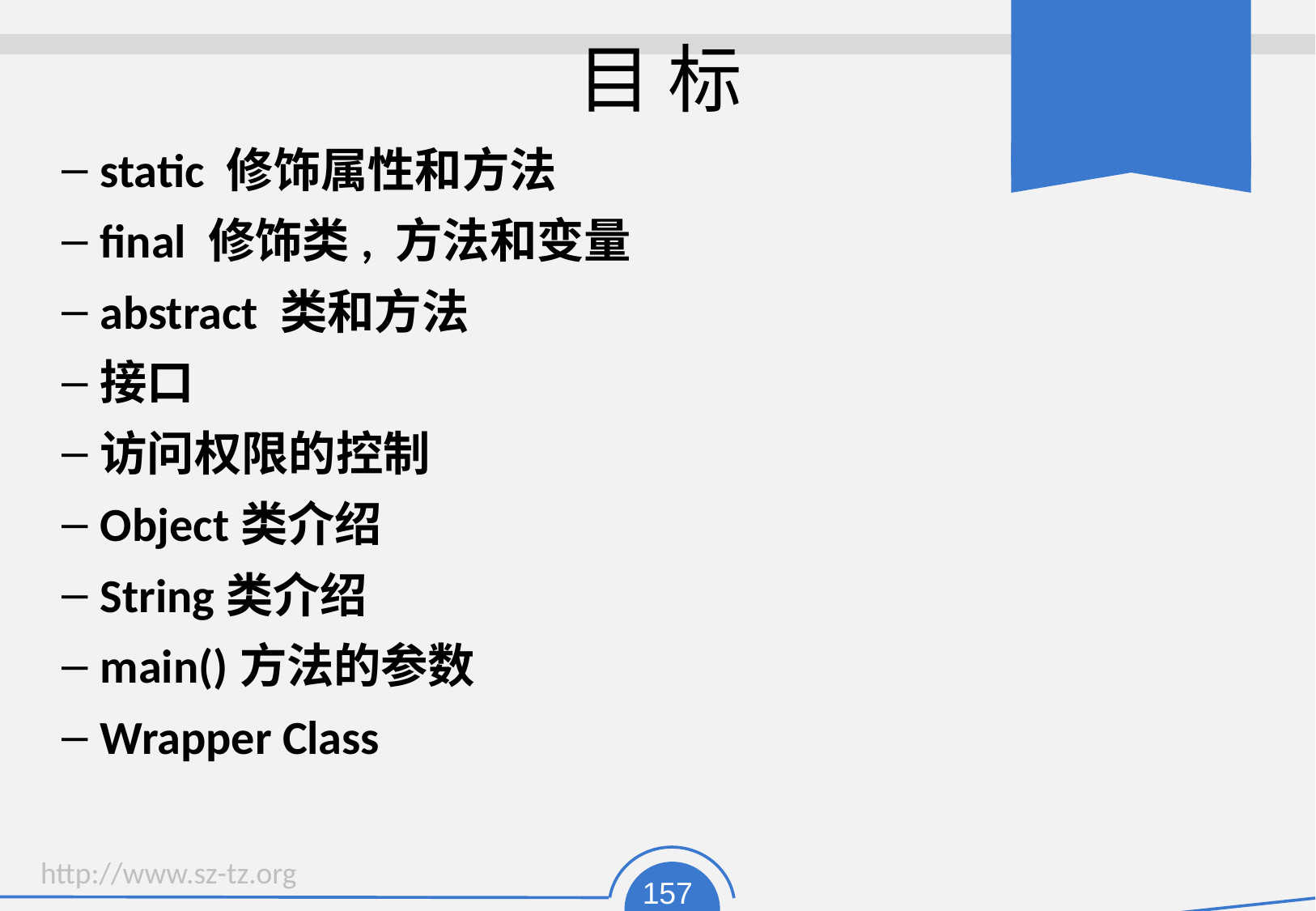

# 目 标
static 修饰属性和方法
final 修饰类, 方法和变量
abstract 类和方法
接口
访问权限的控制
Object类介绍
String类介绍
main()方法的参数
Wrapper Class